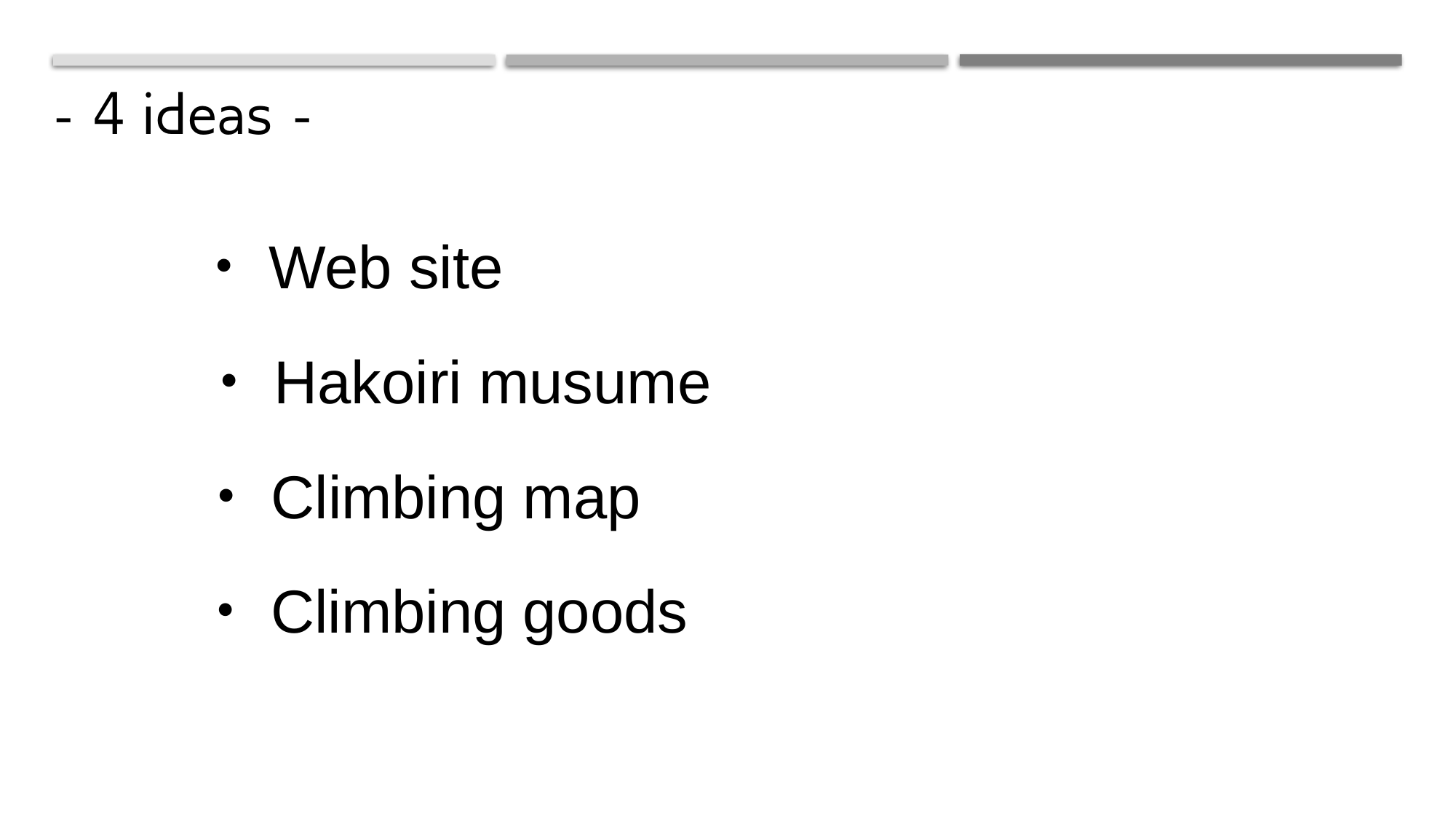

- 4 ideas -
・Web site
・Hakoiri musume
・Climbing map
・Climbing goods